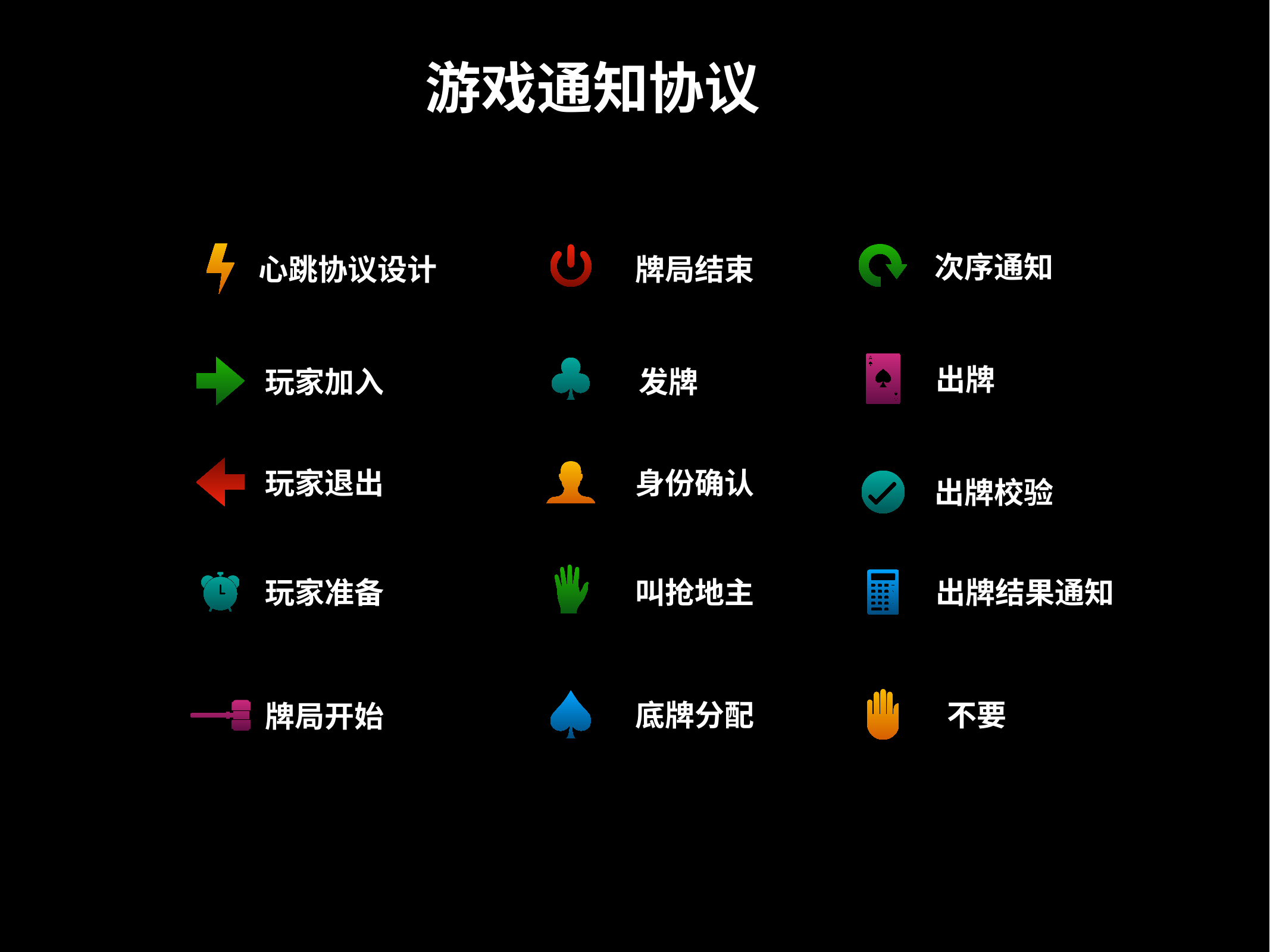

游戏通知协议
次序通知

心跳协议设计
牌局结束

出牌
玩家加入
发牌

玩家退出
身份确认

出牌校验

出牌结果通知
玩家准备
叫抢地主

底牌分配

不要
牌局开始